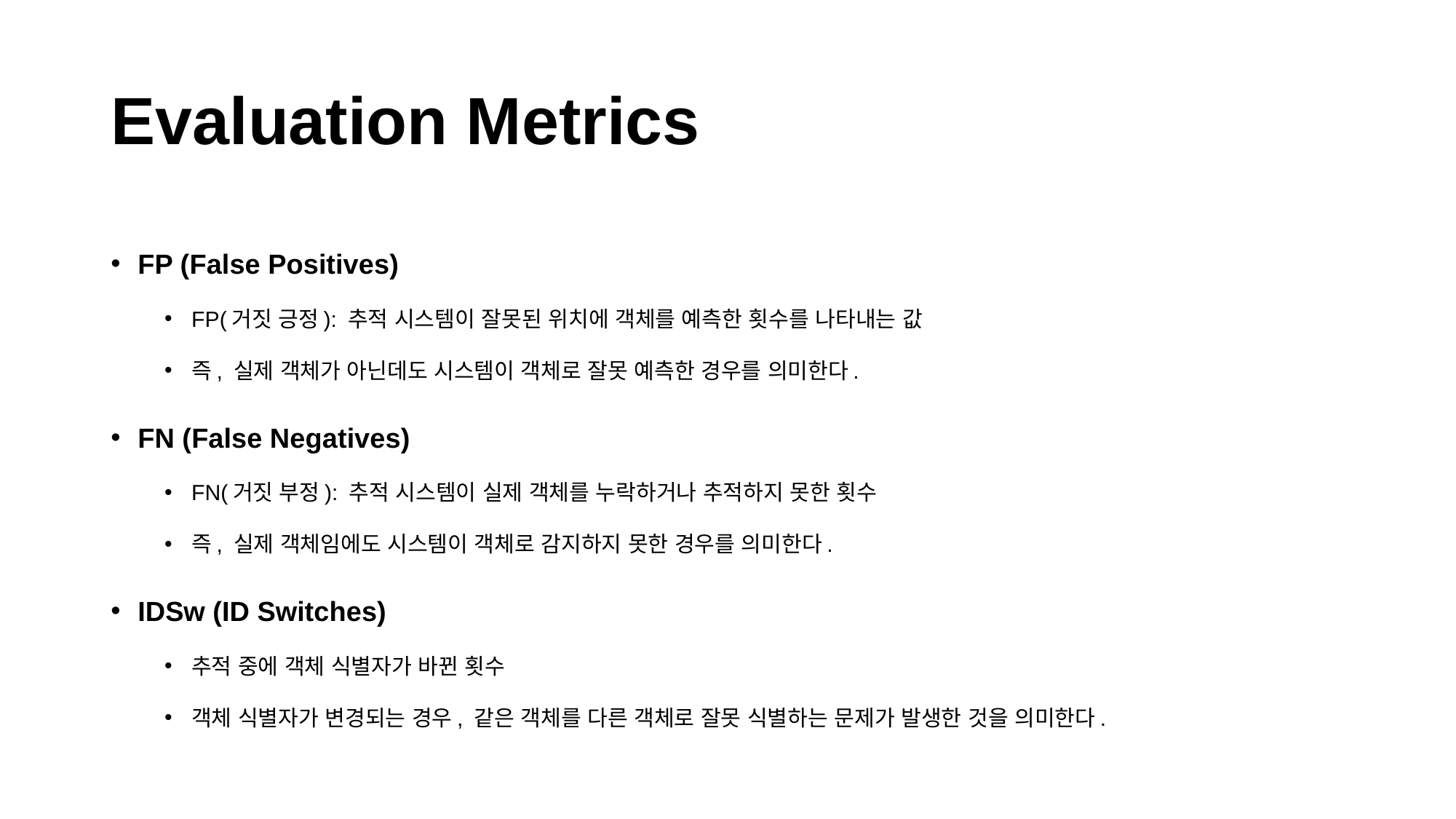

# Evaluation Metrics
FP (False Positives)
FP(거짓 긍정): 추적 시스템이 잘못된 위치에 객체를 예측한 횟수를 나타내는 값
즉, 실제 객체가 아닌데도 시스템이 객체로 잘못 예측한 경우를 의미한다.
FN (False Negatives)
FN(거짓 부정): 추적 시스템이 실제 객체를 누락하거나 추적하지 못한 횟수
즉, 실제 객체임에도 시스템이 객체로 감지하지 못한 경우를 의미한다.
IDSw (ID Switches)
추적 중에 객체 식별자가 바뀐 횟수
객체 식별자가 변경되는 경우, 같은 객체를 다른 객체로 잘못 식별하는 문제가 발생한 것을 의미한다.